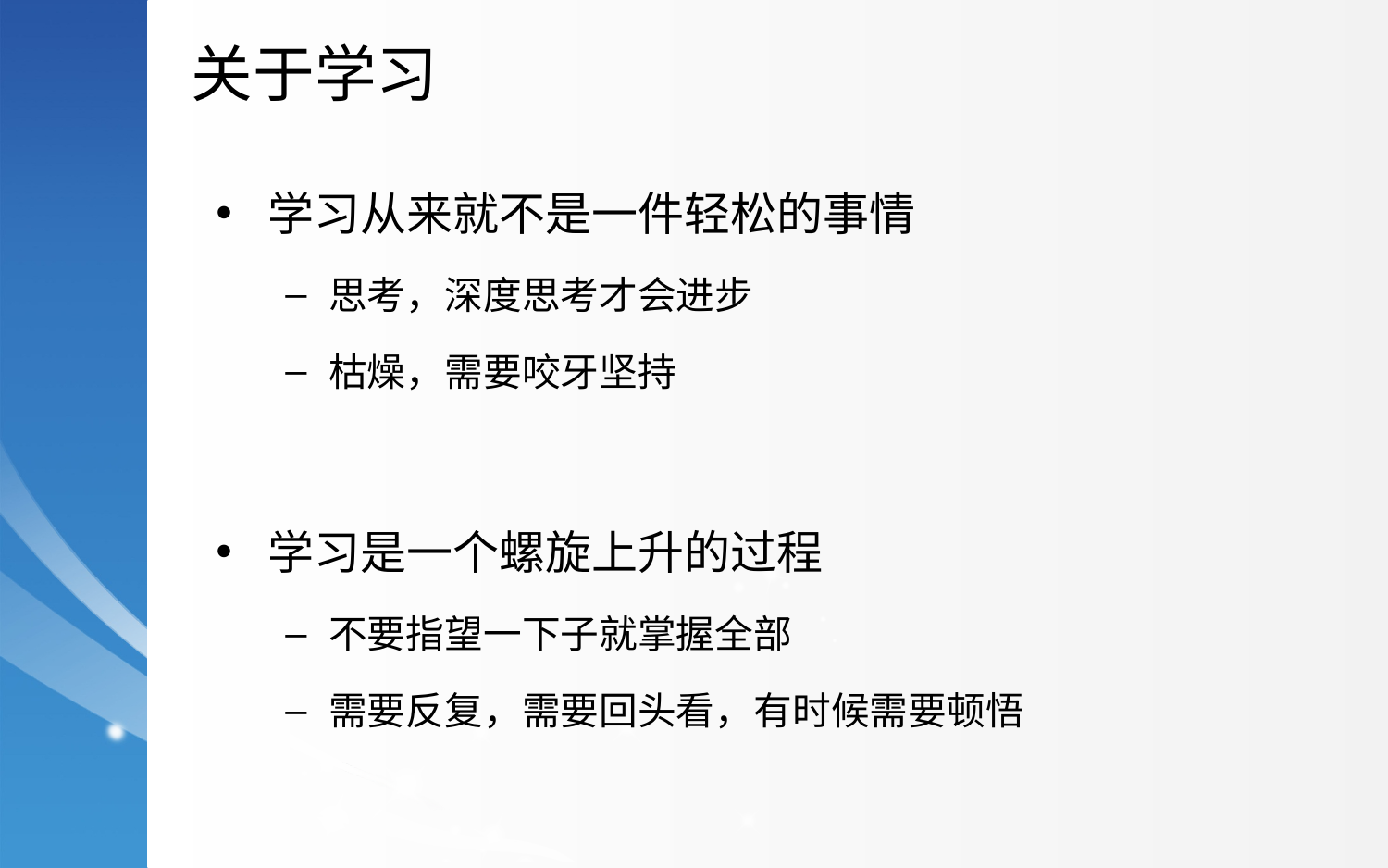

关于学习
学习从来就不是一件轻松的事情
思考，深度思考才会进步
枯燥，需要咬牙坚持

学习是一个螺旋上升的过程
不要指望一下子就掌握全部
需要反复，需要回头看，有时候需要顿悟